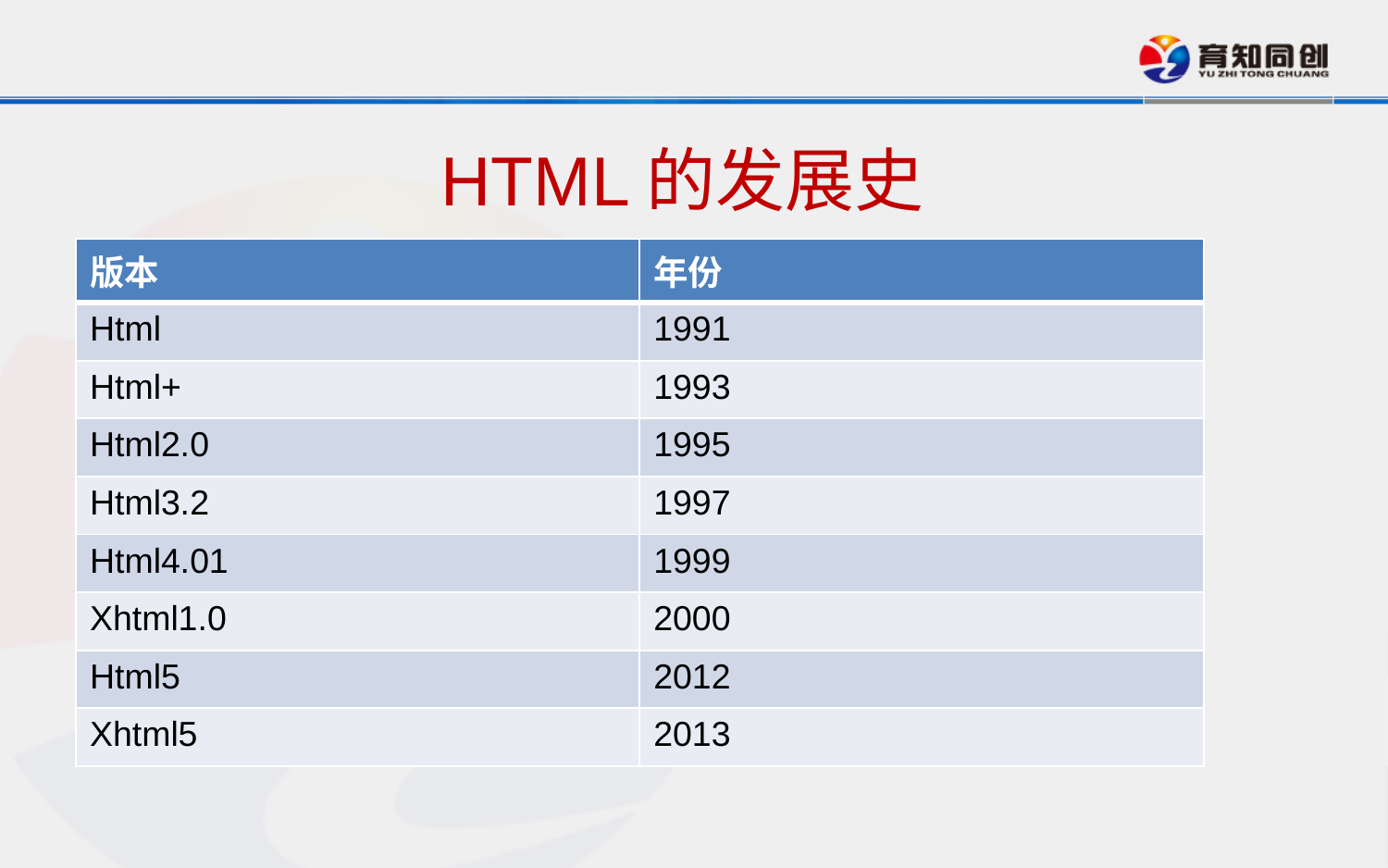

# HTML的发展史
| 版本 | 年份 |
| --- | --- |
| Html | 1991 |
| Html+ | 1993 |
| Html2.0 | 1995 |
| Html3.2 | 1997 |
| Html4.01 | 1999 |
| Xhtml1.0 | 2000 |
| Html5 | 2012 |
| Xhtml5 | 2013 |